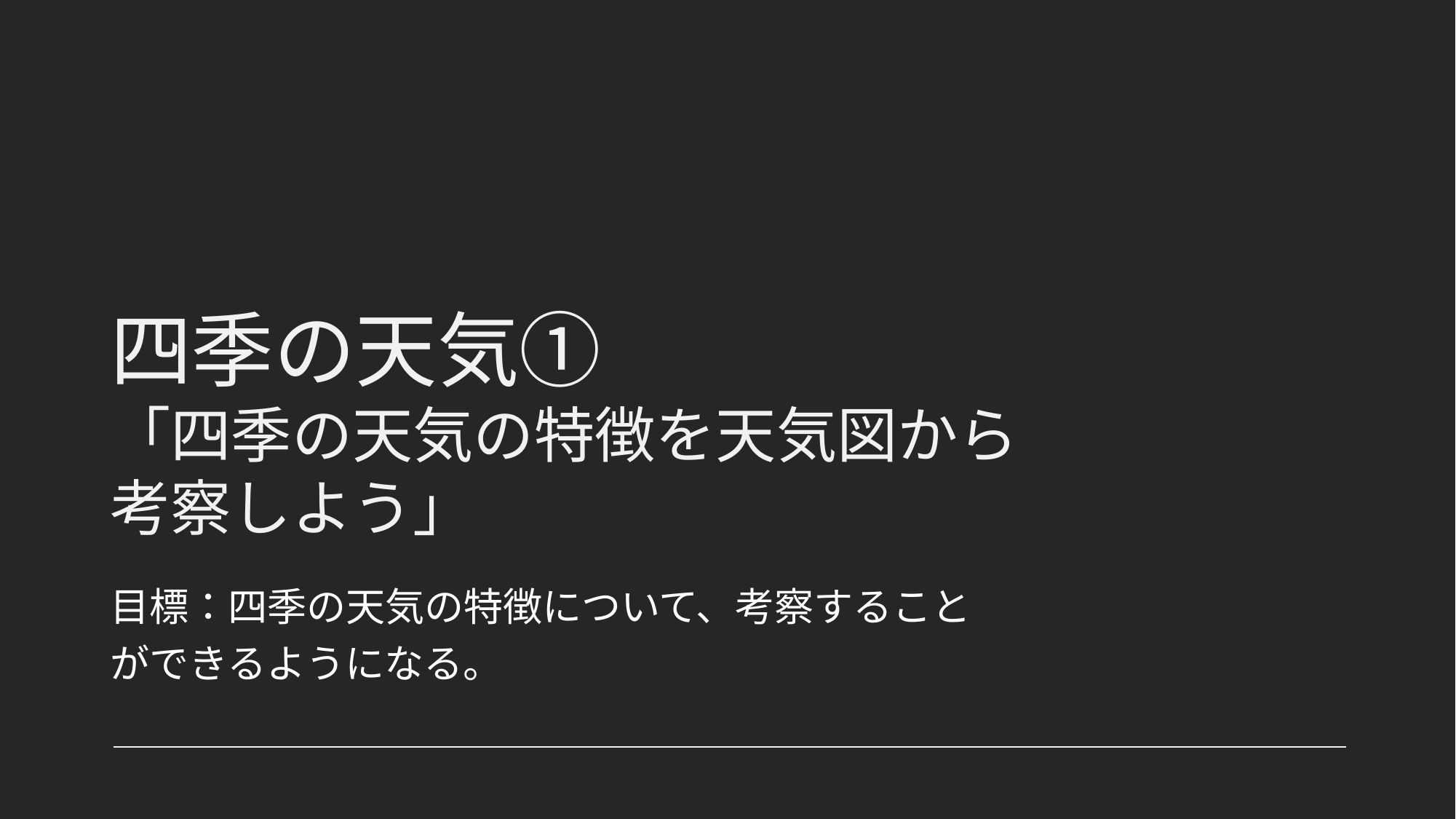

# 四季の天気① 「四季の天気の特徴を天気図から考察しよう」
目標：四季の天気の特徴について、考察することができるようになる。